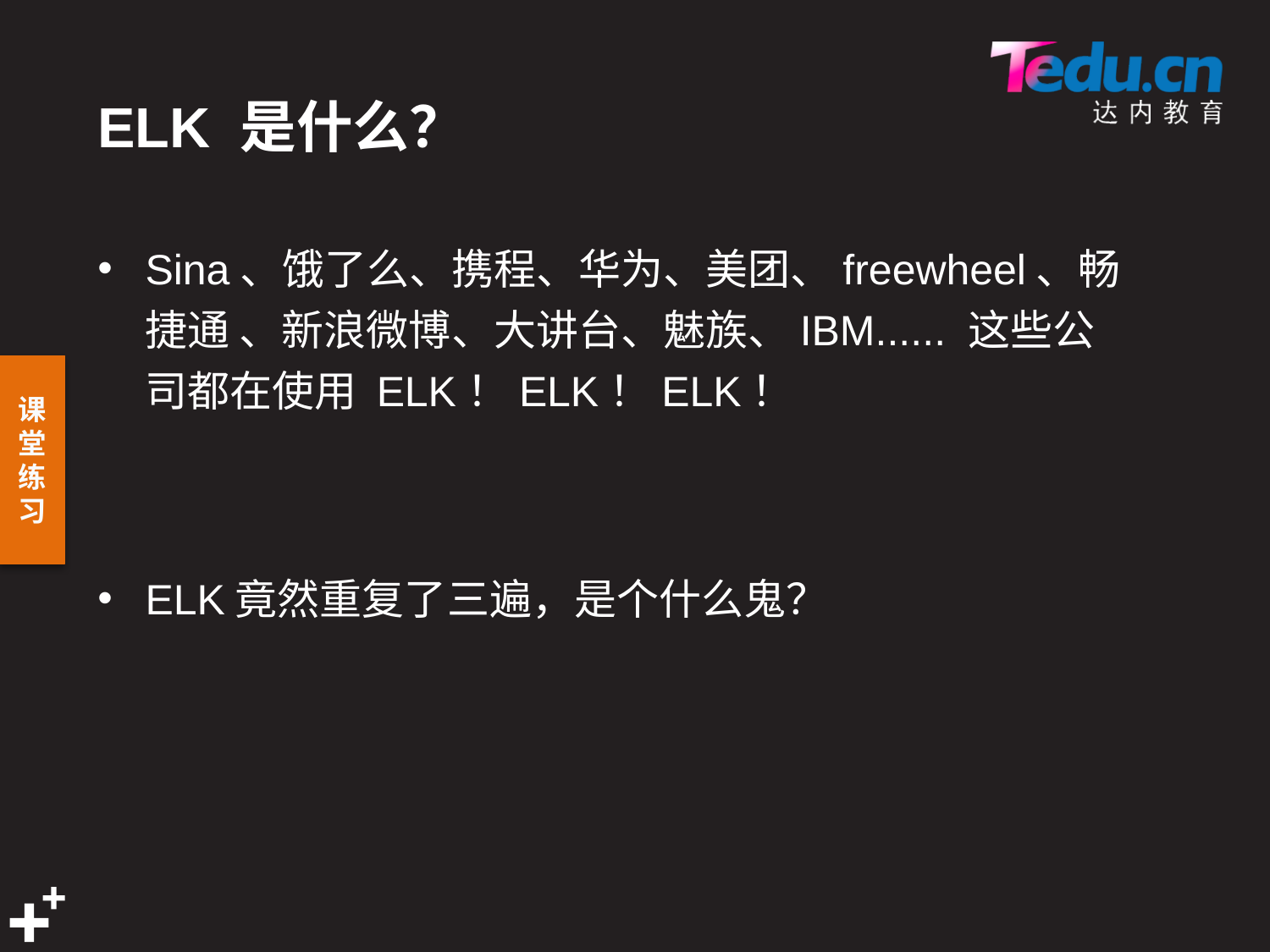

# ELK 是什么？
Sina、饿了么、携程、华为、美团、freewheel、畅捷通 、新浪微博、大讲台、魅族、IBM...... 这些公司都在使用 ELK！ELK！ELK！

ELK竟然重复了三遍，是个什么鬼？